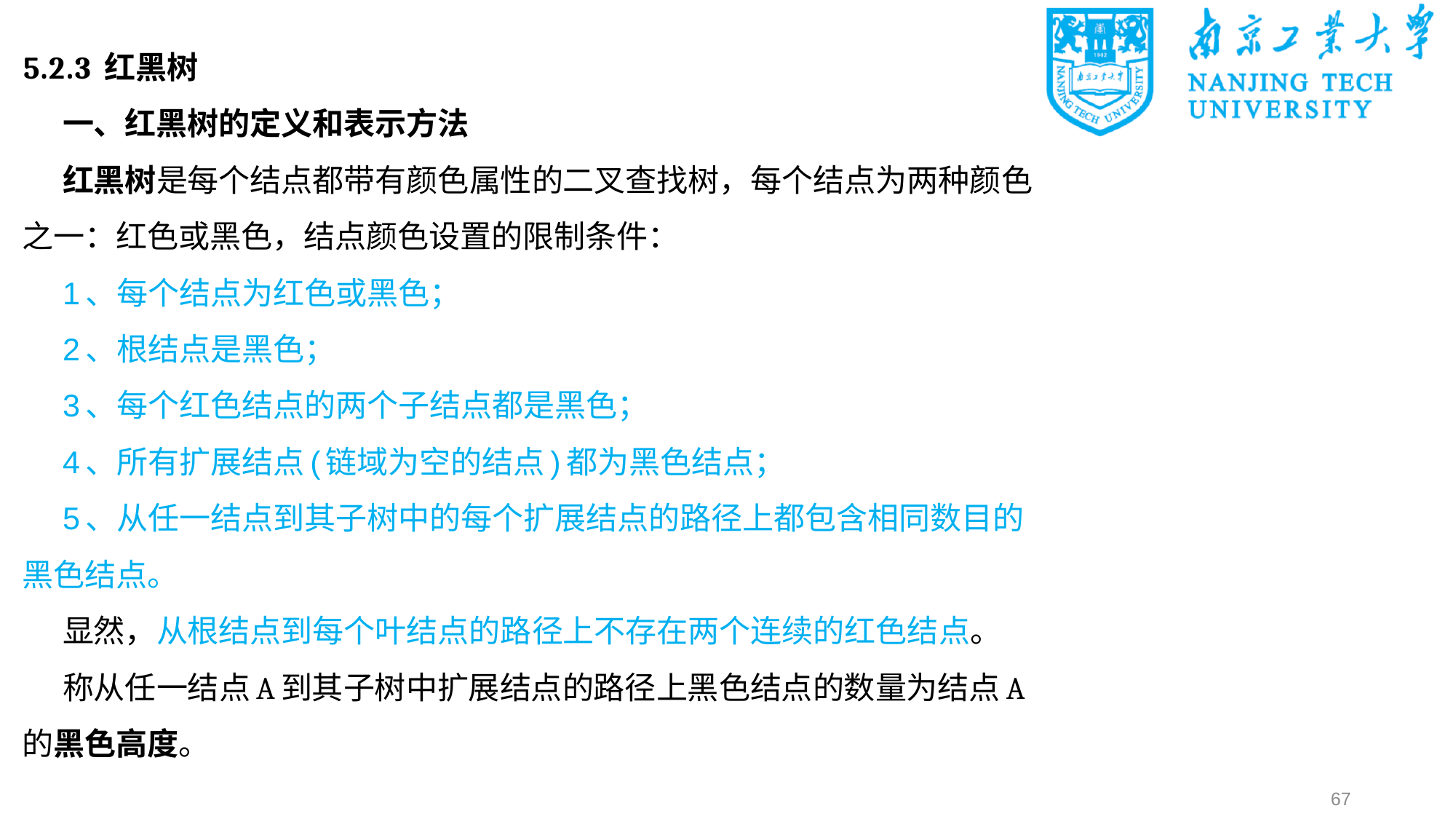

5.2.3 红黑树
一、红黑树的定义和表示方法
红黑树是每个结点都带有颜色属性的二叉查找树，每个结点为两种颜色之一：红色或黑色，结点颜色设置的限制条件：
1、每个结点为红色或黑色；
2、根结点是黑色；
3、每个红色结点的两个子结点都是黑色；
4、所有扩展结点(链域为空的结点)都为黑色结点；
5、从任一结点到其子树中的每个扩展结点的路径上都包含相同数目的黑色结点。
显然，从根结点到每个叶结点的路径上不存在两个连续的红色结点。
称从任一结点A到其子树中扩展结点的路径上黑色结点的数量为结点A的黑色高度。
67